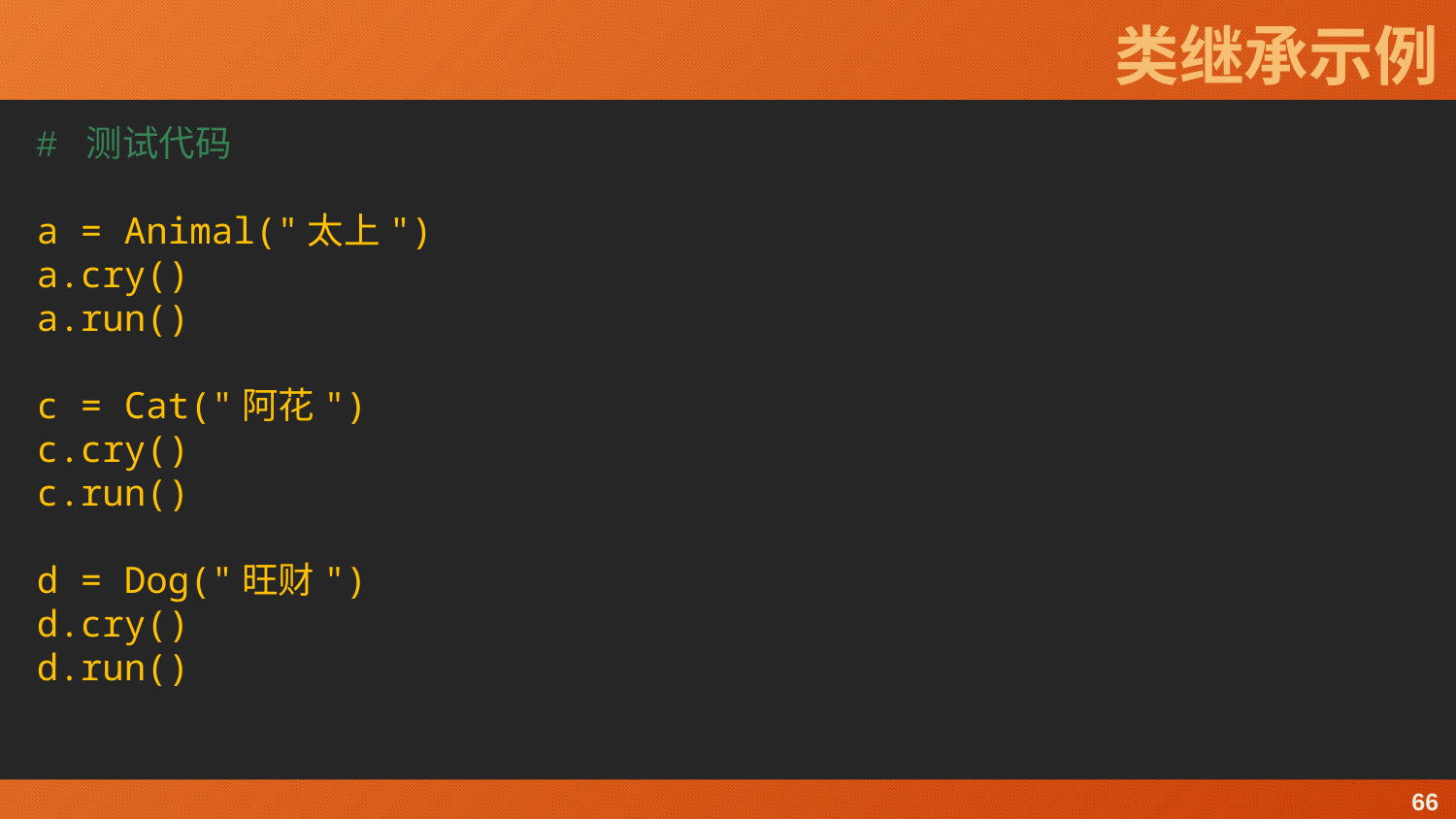

# 类继承示例
#  测试代码

a = Animal("太上")
a.cry()
a.run()

c = Cat("阿花")
c.cry()
c.run()

d = Dog("旺财")
d.cry()
d.run()
66